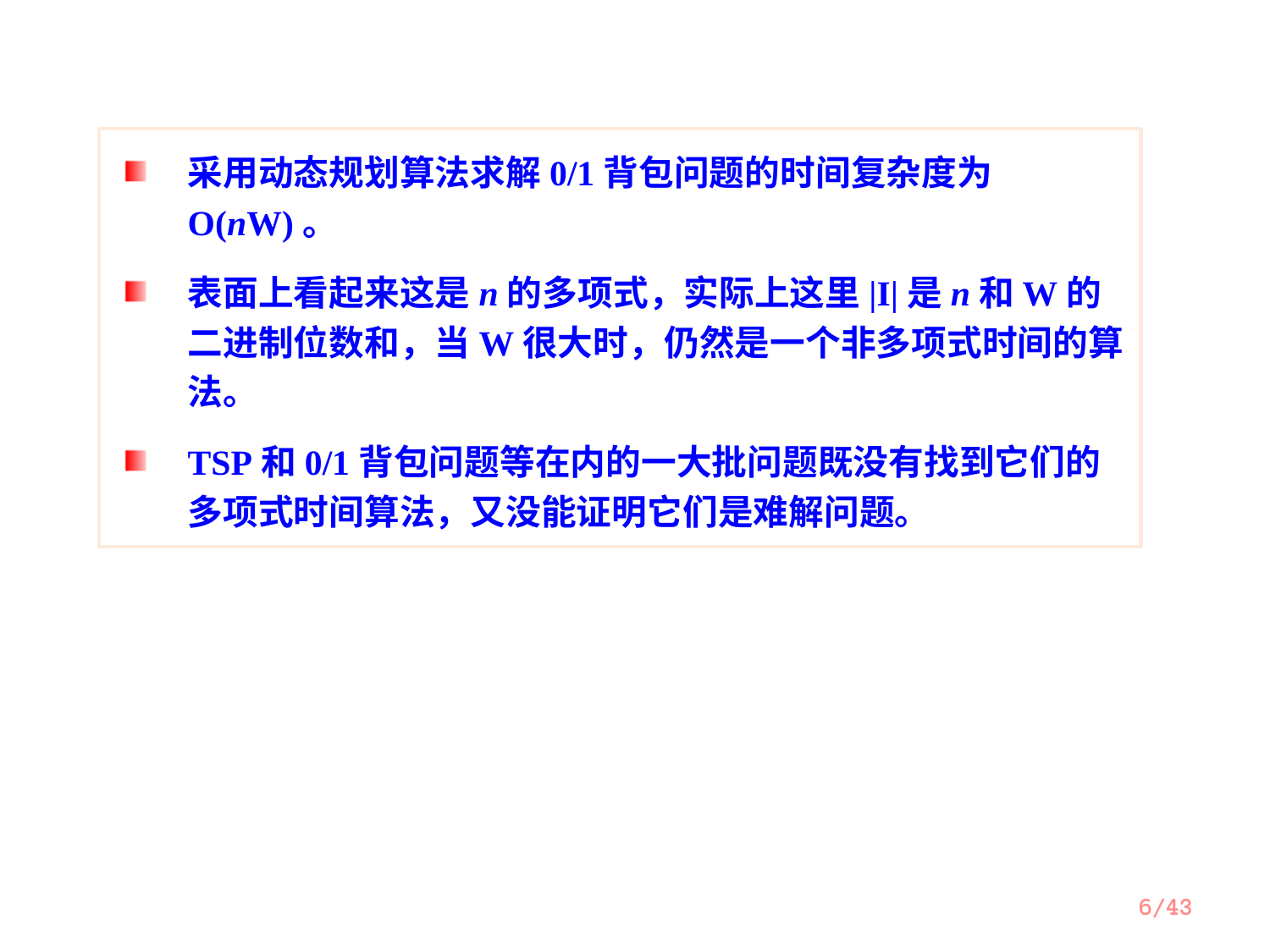

采用动态规划算法求解0/1背包问题的时间复杂度为O(nW)。
表面上看起来这是n的多项式，实际上这里|I|是n和W的二进制位数和，当W很大时，仍然是一个非多项式时间的算法。
TSP和0/1背包问题等在内的一大批问题既没有找到它们的多项式时间算法，又没能证明它们是难解问题。
6/43